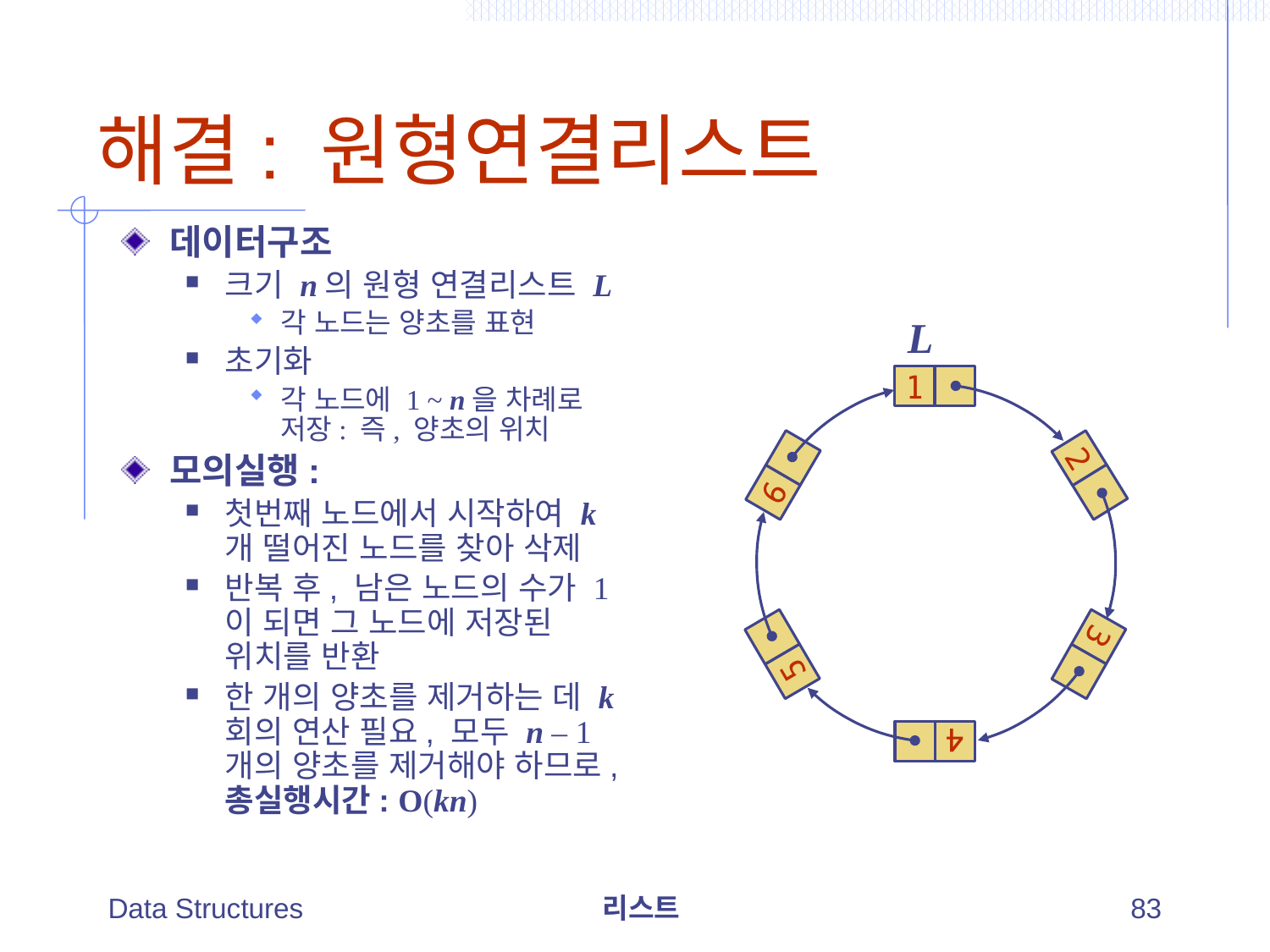

# 해결: 원형연결리스트
데이터구조
크기 n의 원형 연결리스트 L
각 노드는 양초를 표현
초기화
각 노드에 1 ~ n을 차례로 저장: 즉, 양초의 위치
모의실행:
첫번째 노드에서 시작하여 k개 떨어진 노드를 찾아 삭제
반복 후, 남은 노드의 수가 1이 되면 그 노드에 저장된 위치를 반환
한 개의 양초를 제거하는 데 k회의 연산 필요, 모두 n – 1개의 양초를 제거해야 하므로, 총실행시간: O(kn)
L
1

6

2

5

3

4

Data Structures
리스트
83